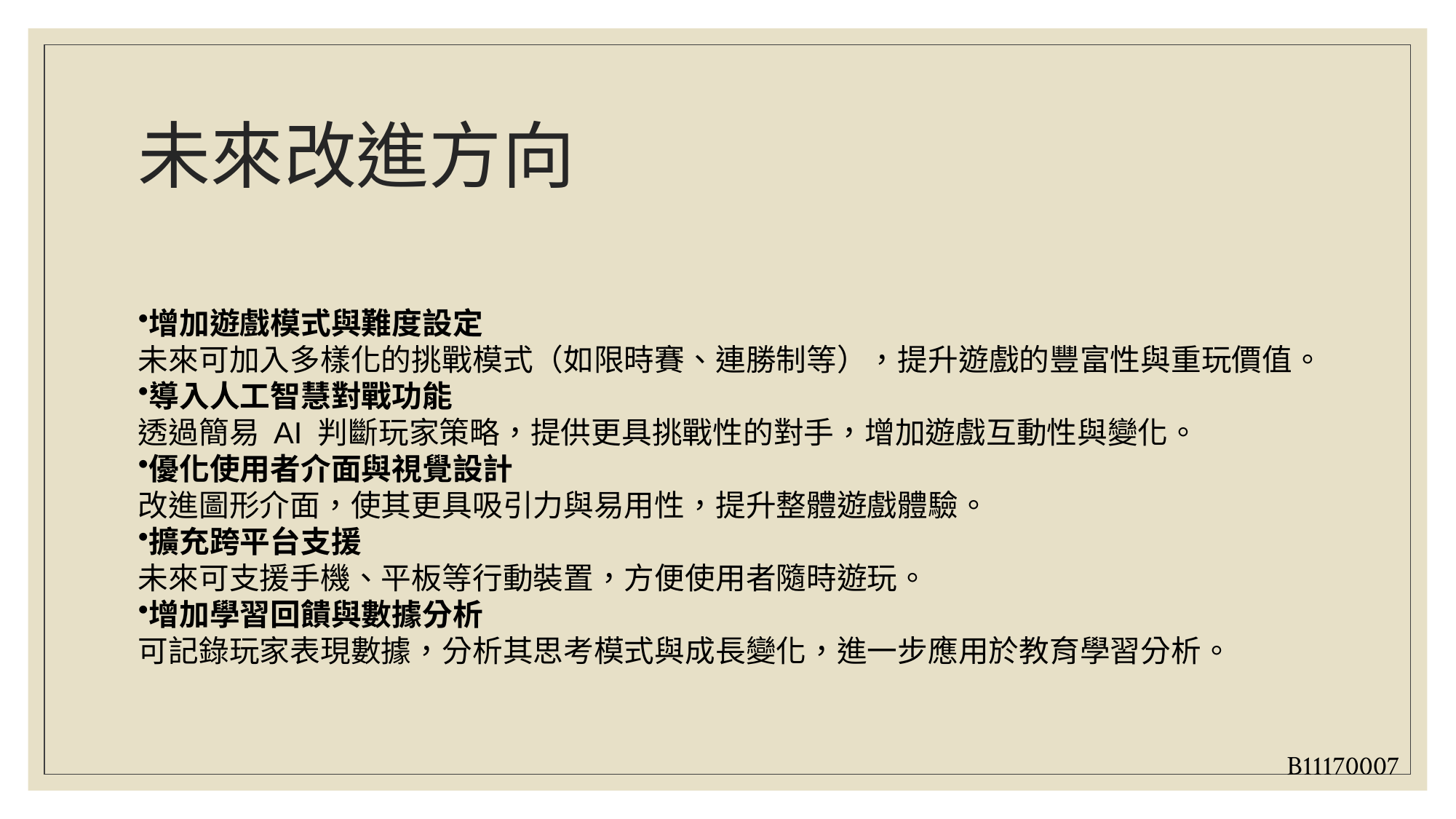

# 未來改進方向
增加遊戲模式與難度設定
未來可加入多樣化的挑戰模式（如限時賽、連勝制等），提升遊戲的豐富性與重玩價值。
導入人工智慧對戰功能
透過簡易 AI 判斷玩家策略，提供更具挑戰性的對手，增加遊戲互動性與變化。
優化使用者介面與視覺設計
改進圖形介面，使其更具吸引力與易用性，提升整體遊戲體驗。
擴充跨平台支援
未來可支援手機、平板等行動裝置，方便使用者隨時遊玩。
增加學習回饋與數據分析
可記錄玩家表現數據，分析其思考模式與成長變化，進一步應用於教育學習分析。
B11170007